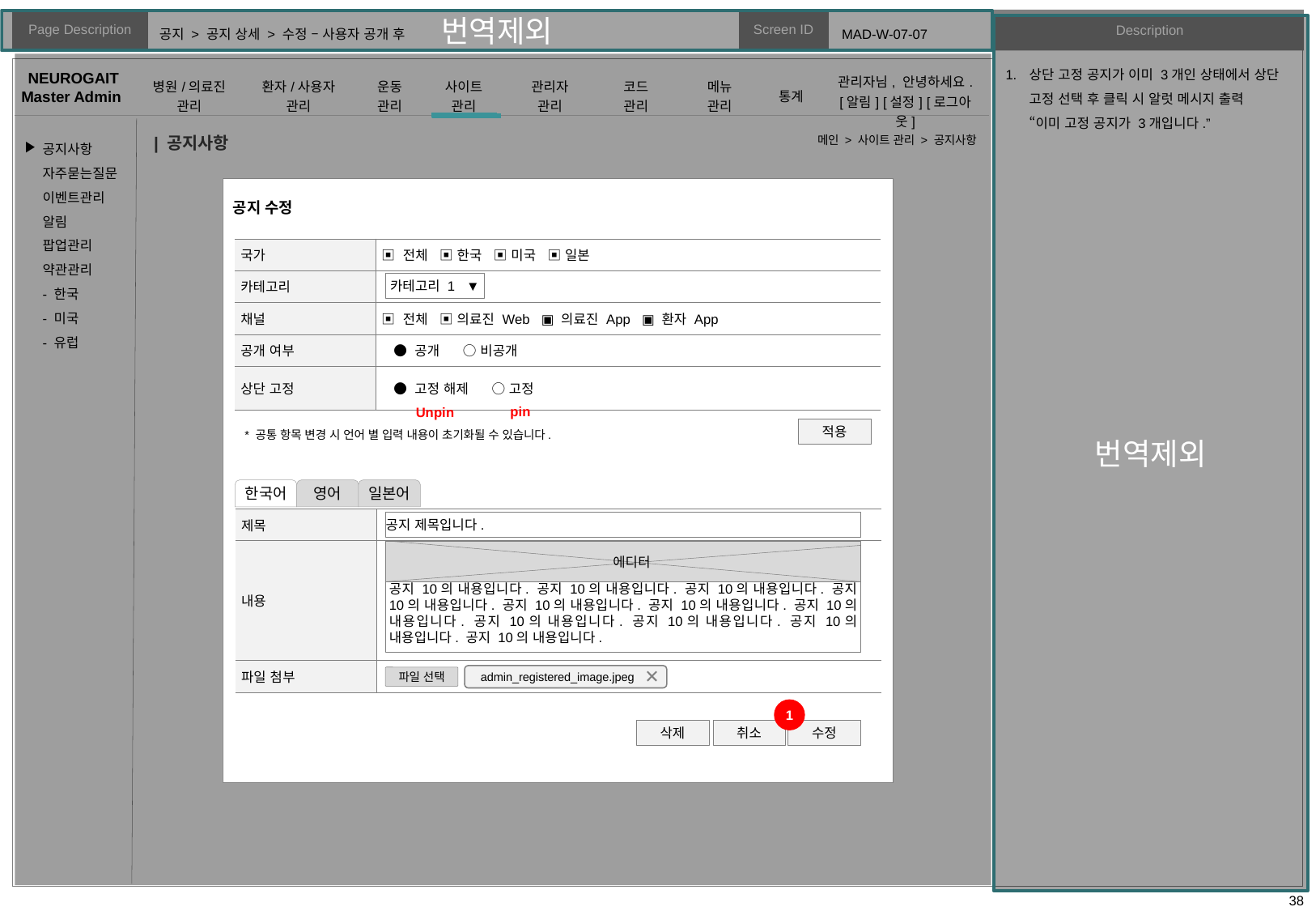

# 공지 > 공지 상세 > 수정 – 사용자 공개 후
MAD-W-07-07
상단 고정 공지가 이미 3개인 상태에서 상단 고정 선택 후 클릭 시 알럿 메시지 출력
“이미 고정 공지가 3개입니다.”

| 공지사항
메인 > 사이트 관리 > 공지사항
▶

공지 수정
| 국가 | ▣ 전체 ▣ 한국 ▣ 미국 ▣ 일본 |
| --- | --- |
| 카테고리 |  |
| 채널 | ▣ 전체 ▣ 의료진 Web ▣ 의료진 App ▣ 환자 App |
| 공개 여부 | ● 공개 ○ 비공개 |
| 상단 고정 | ● 고정 해제 ○ 고정 |
카테고리 1   ▼
pin
Unpin
* 공통 항목 변경 시 언어 별 입력 내용이 초기화될 수 있습니다.
적용
한국어
영어
일본어
| 제목 |  |
| --- | --- |
| 내용 |  |
| 파일 첨부 |  |
공지 제목입니다.

에디터

공지 10의 내용입니다. 공지 10의 내용입니다. 공지 10의 내용입니다. 공지 10의 내용입니다. 공지 10의 내용입니다. 공지 10의 내용입니다. 공지 10의 내용입니다. 공지 10의 내용입니다. 공지 10의 내용입니다. 공지 10의 내용입니다. 공지 10의 내용입니다.
admin_registered_image.jpeg

파일 선택
1
삭제
취소
수정